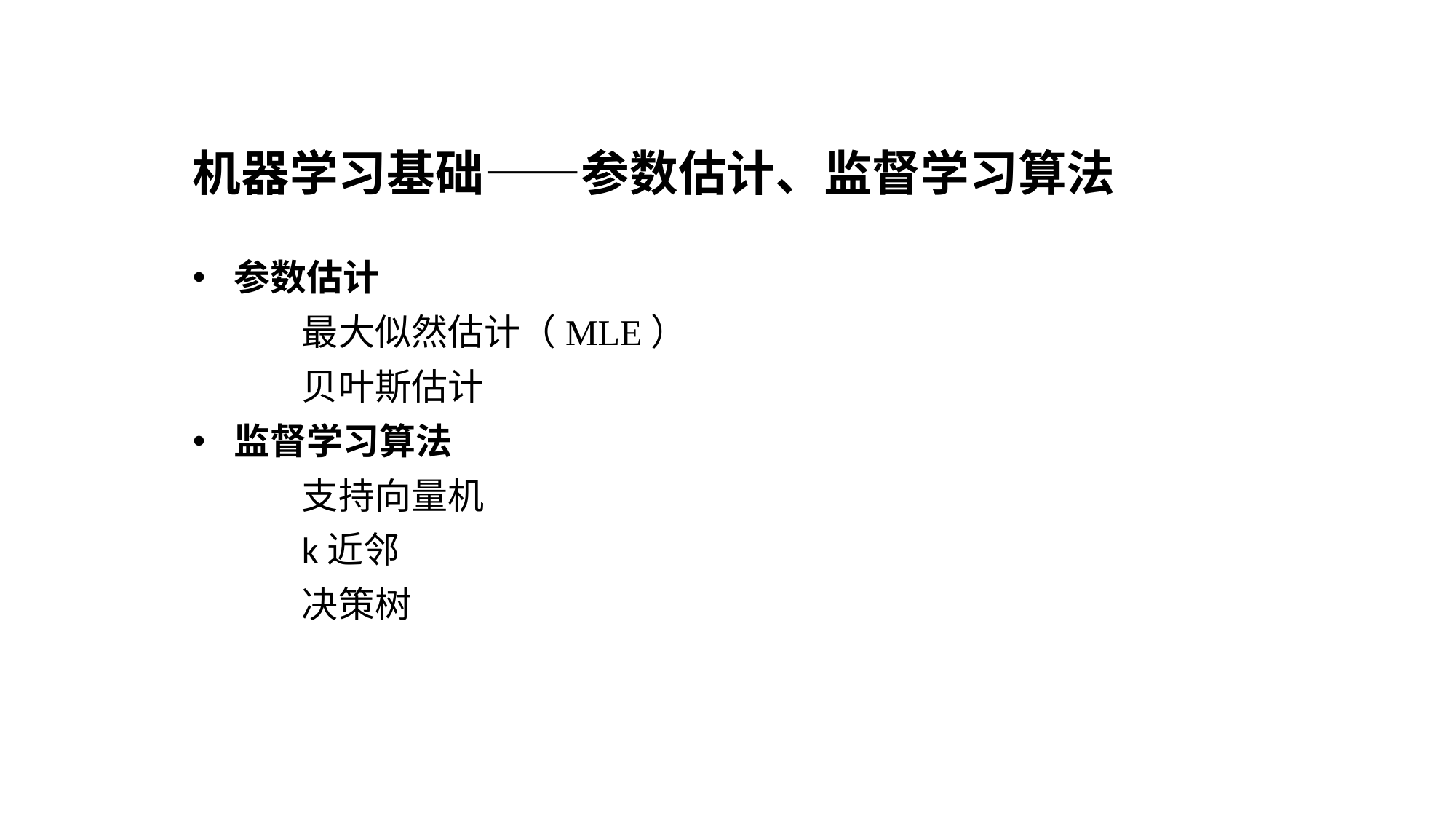

机器学习基础——参数估计、监督学习算法
参数估计
	最大似然估计（MLE）
	贝叶斯估计
监督学习算法
	支持向量机
	k近邻
	决策树